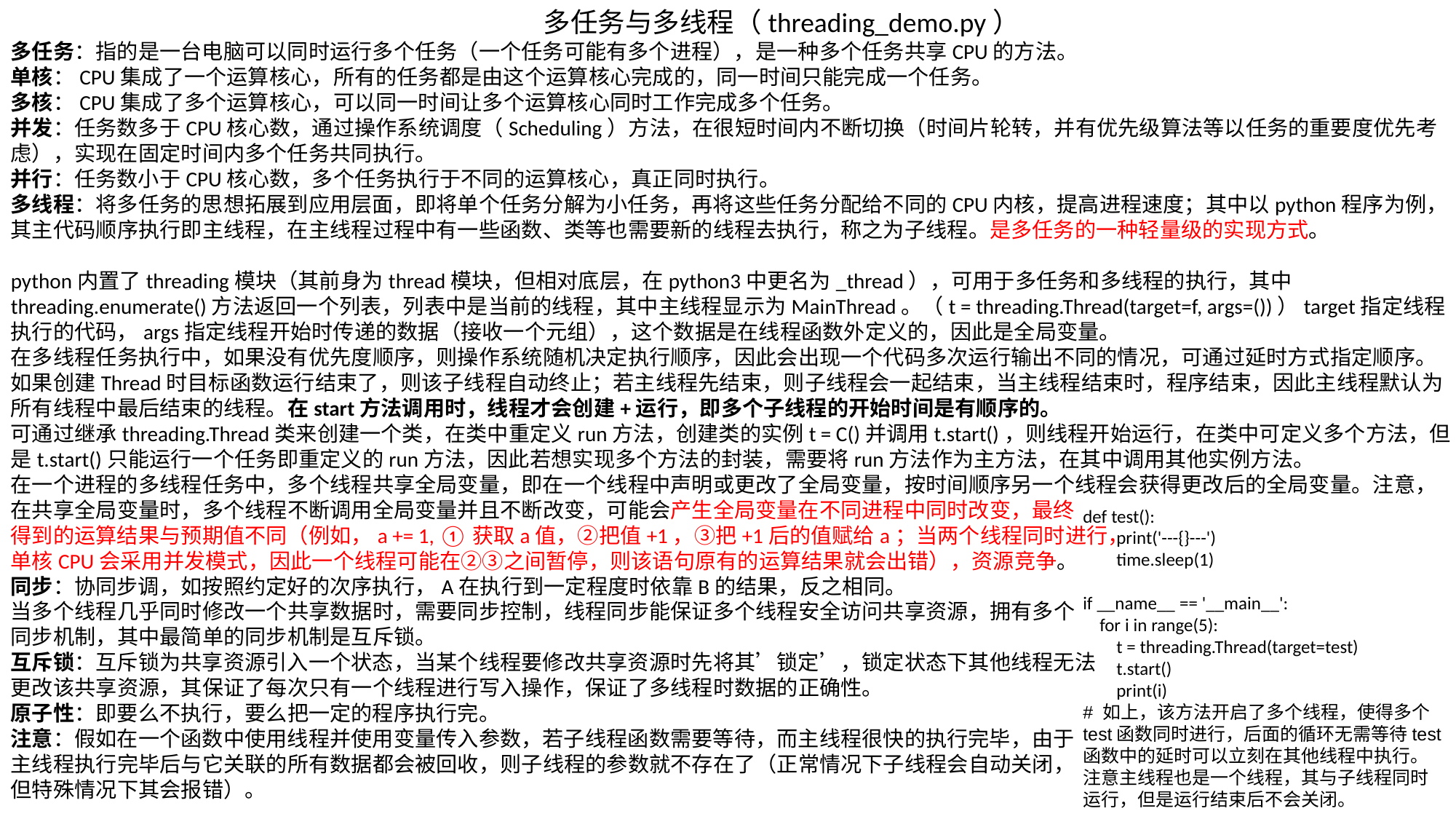

多任务与多线程（threading_demo.py）
多任务：指的是一台电脑可以同时运行多个任务（一个任务可能有多个进程），是一种多个任务共享CPU的方法。
单核：CPU集成了一个运算核心，所有的任务都是由这个运算核心完成的，同一时间只能完成一个任务。
多核：CPU集成了多个运算核心，可以同一时间让多个运算核心同时工作完成多个任务。
并发：任务数多于CPU核心数，通过操作系统调度（Scheduling）方法，在很短时间内不断切换（时间片轮转，并有优先级算法等以任务的重要度优先考虑），实现在固定时间内多个任务共同执行。
并行：任务数小于CPU核心数，多个任务执行于不同的运算核心，真正同时执行。
多线程：将多任务的思想拓展到应用层面，即将单个任务分解为小任务，再将这些任务分配给不同的CPU内核，提高进程速度；其中以python程序为例，
其主代码顺序执行即主线程，在主线程过程中有一些函数、类等也需要新的线程去执行，称之为子线程。是多任务的一种轻量级的实现方式。

python内置了threading模块（其前身为thread模块，但相对底层，在python3中更名为_thread），可用于多任务和多线程的执行，其中threading.enumerate()方法返回一个列表，列表中是当前的线程，其中主线程显示为MainThread。（t = threading.Thread(target=f, args=())）target指定线程执行的代码，args指定线程开始时传递的数据（接收一个元组），这个数据是在线程函数外定义的，因此是全局变量。
在多线程任务执行中，如果没有优先度顺序，则操作系统随机决定执行顺序，因此会出现一个代码多次运行输出不同的情况，可通过延时方式指定顺序。
如果创建Thread时目标函数运行结束了，则该子线程自动终止；若主线程先结束，则子线程会一起结束，当主线程结束时，程序结束，因此主线程默认为所有线程中最后结束的线程。在start方法调用时，线程才会创建+运行，即多个子线程的开始时间是有顺序的。
可通过继承threading.Thread类来创建一个类，在类中重定义run方法，创建类的实例t = C()并调用t.start()，则线程开始运行，在类中可定义多个方法，但是t.start()只能运行一个任务即重定义的run方法，因此若想实现多个方法的封装，需要将run方法作为主方法，在其中调用其他实例方法。
在一个进程的多线程任务中，多个线程共享全局变量，即在一个线程中声明或更改了全局变量，按时间顺序另一个线程会获得更改后的全局变量。注意，在共享全局变量时，多个线程不断调用全局变量并且不断改变，可能会产生全局变量在不同进程中同时改变，最终
得到的运算结果与预期值不同（例如，a += 1, ①获取a值，②把值+1，③把+1后的值赋给a；当两个线程同时进行，
单核CPU会采用并发模式，因此一个线程可能在②③之间暂停，则该语句原有的运算结果就会出错），资源竞争。
同步：协同步调，如按照约定好的次序执行，A在执行到一定程度时依靠B的结果，反之相同。
当多个线程几乎同时修改一个共享数据时，需要同步控制，线程同步能保证多个线程安全访问共享资源，拥有多个
同步机制，其中最简单的同步机制是互斥锁。
互斥锁：互斥锁为共享资源引入一个状态，当某个线程要修改共享资源时先将其’锁定’，锁定状态下其他线程无法
更改该共享资源，其保证了每次只有一个线程进行写入操作，保证了多线程时数据的正确性。
原子性：即要么不执行，要么把一定的程序执行完。
注意：假如在一个函数中使用线程并使用变量传入参数，若子线程函数需要等待，而主线程很快的执行完毕，由于
主线程执行完毕后与它关联的所有数据都会被回收，则子线程的参数就不存在了（正常情况下子线程会自动关闭，
但特殊情况下其会报错）。
def test():
        print('---{}---')
        time.sleep(1)

if __name__ == '__main__':
    for i in range(5):
        t = threading.Thread(target=test)
        t.start()
        print(i)
# 如上，该方法开启了多个线程，使得多个test函数同时进行，后面的循环无需等待test函数中的延时可以立刻在其他线程中执行。
注意主线程也是一个线程，其与子线程同时运行，但是运行结束后不会关闭。